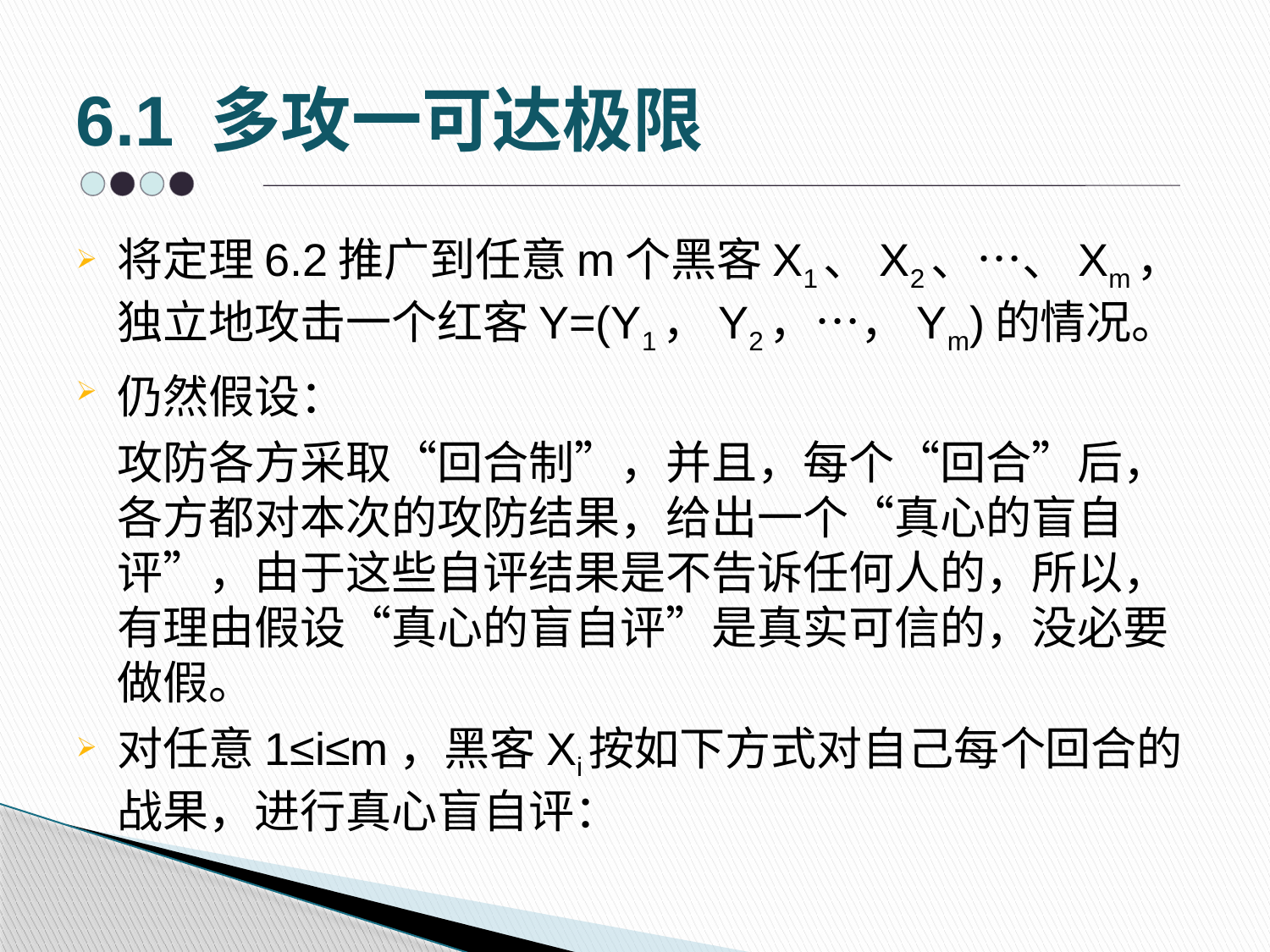

# 6.1 多攻一可达极限

将定理6.2推广到任意m个黑客X1、X2、…、Xm，独立地攻击一个红客Y=(Y1，Y2，…，Ym)的情况。
仍然假设：
	攻防各方采取“回合制”，并且，每个“回合”后，各方都对本次的攻防结果，给出一个“真心的盲自评”，由于这些自评结果是不告诉任何人的，所以，有理由假设“真心的盲自评”是真实可信的，没必要做假。
对任意1≤i≤m，黑客Xi按如下方式对自己每个回合的战果，进行真心盲自评：